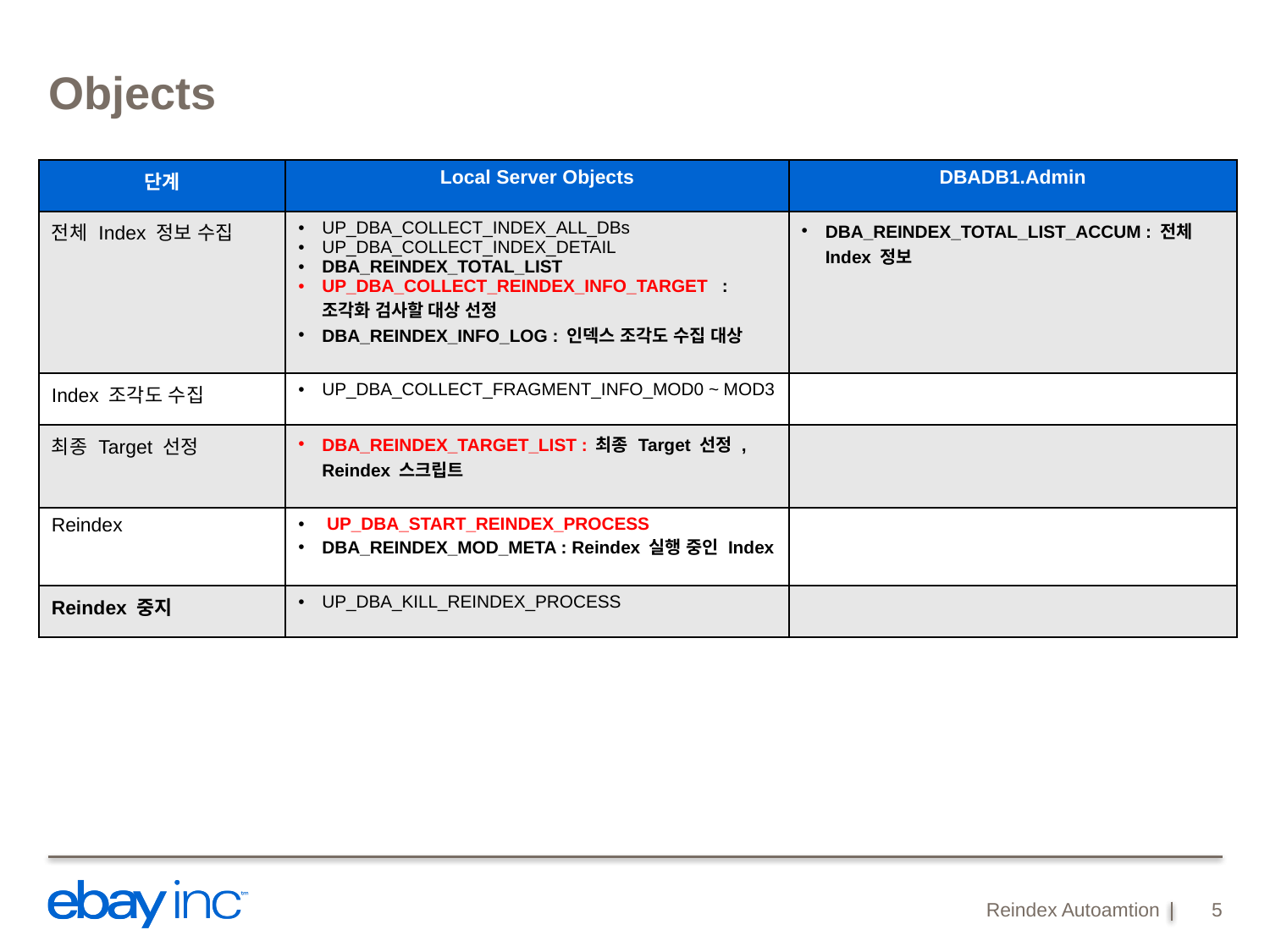

# Objects
| 단계 | Local Server Objects | DBADB1.Admin |
| --- | --- | --- |
| 전체 Index 정보 수집 | UP\_DBA\_COLLECT\_INDEX\_ALL\_DBs UP\_DBA\_COLLECT\_INDEX\_DETAIL DBA\_REINDEX\_TOTAL\_LIST UP\_DBA\_COLLECT\_REINDEX\_INFO\_TARGET : 조각화 검사할 대상 선정 DBA\_REINDEX\_INFO\_LOG : 인덱스 조각도 수집 대상 | DBA\_REINDEX\_TOTAL\_LIST\_ACCUM : 전체 Index 정보 |
| Index 조각도 수집 | UP\_DBA\_COLLECT\_FRAGMENT\_INFO\_MOD0 ~ MOD3 |  |
| 최종 Target 선정 | DBA\_REINDEX\_TARGET\_LIST : 최종 Target 선정 , Reindex 스크립트 |  |
| Reindex | UP\_DBA\_START\_REINDEX\_PROCESS DBA\_REINDEX\_MOD\_META : Reindex 실행 중인 Index |  |
| Reindex 중지 | UP\_DBA\_KILL\_REINDEX\_PROCESS |  |
Reindex Autoamtion
5